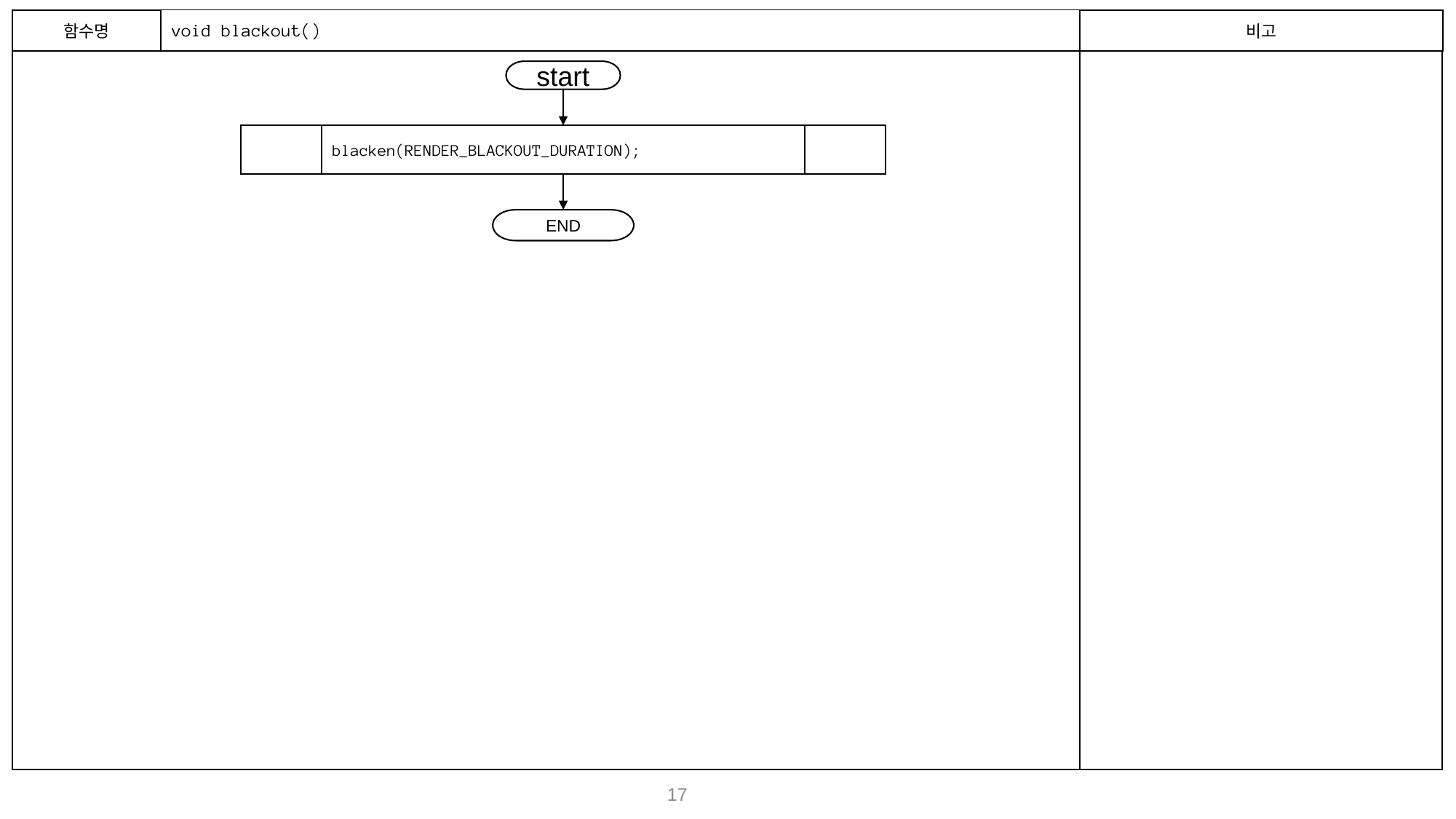

함수명
# void blackout()
비고

start
blacken(RENDER_BLACKOUT_DURATION);
END
17